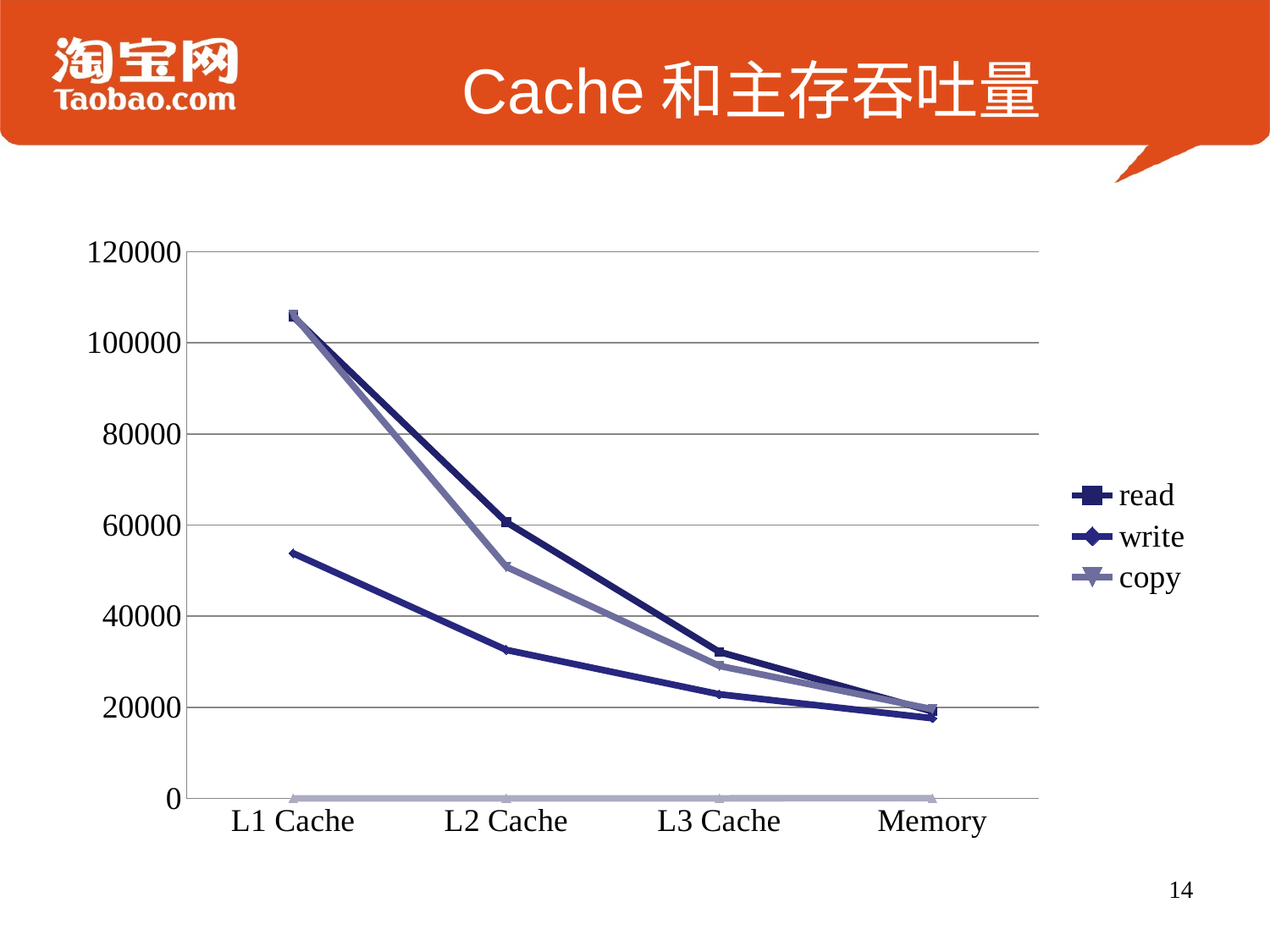

# Cache和主存吞吐量

### Chart

| Category | read | write | copy | latency |
|---|---|---|---|---|
| L1 Cache | 105775.0 | 53806.0 | 106146.0 | 1.2 |
| L2 Cache | 60653.0 | 32589.0 | 50834.0 | 3.5 |
| L3 Cache | 32153.0 | 22853.0 | 29078.0 | 5.4 |
| Memory | 19080.0 | 17579.0 | 19570.0 | 42.8 |
14